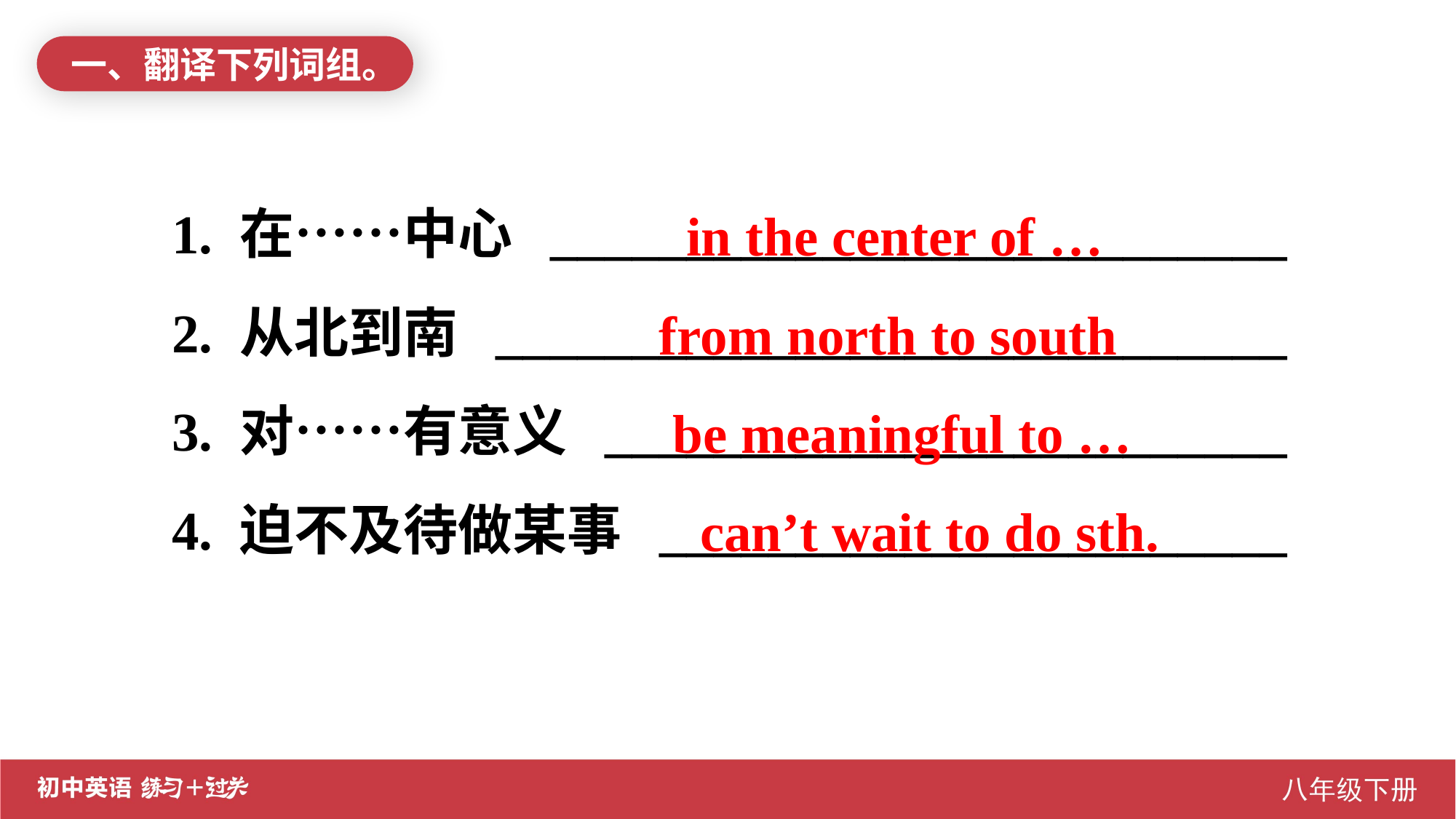

一、翻译下列词组。
1. 在……中心  ___________________________
2. 从北到南  _____________________________
3. 对……有意义  _________________________
4. 迫不及待做某事  _______________________
  in the center of …
from north to south
 be meaningful to …
   can’t wait to do sth.